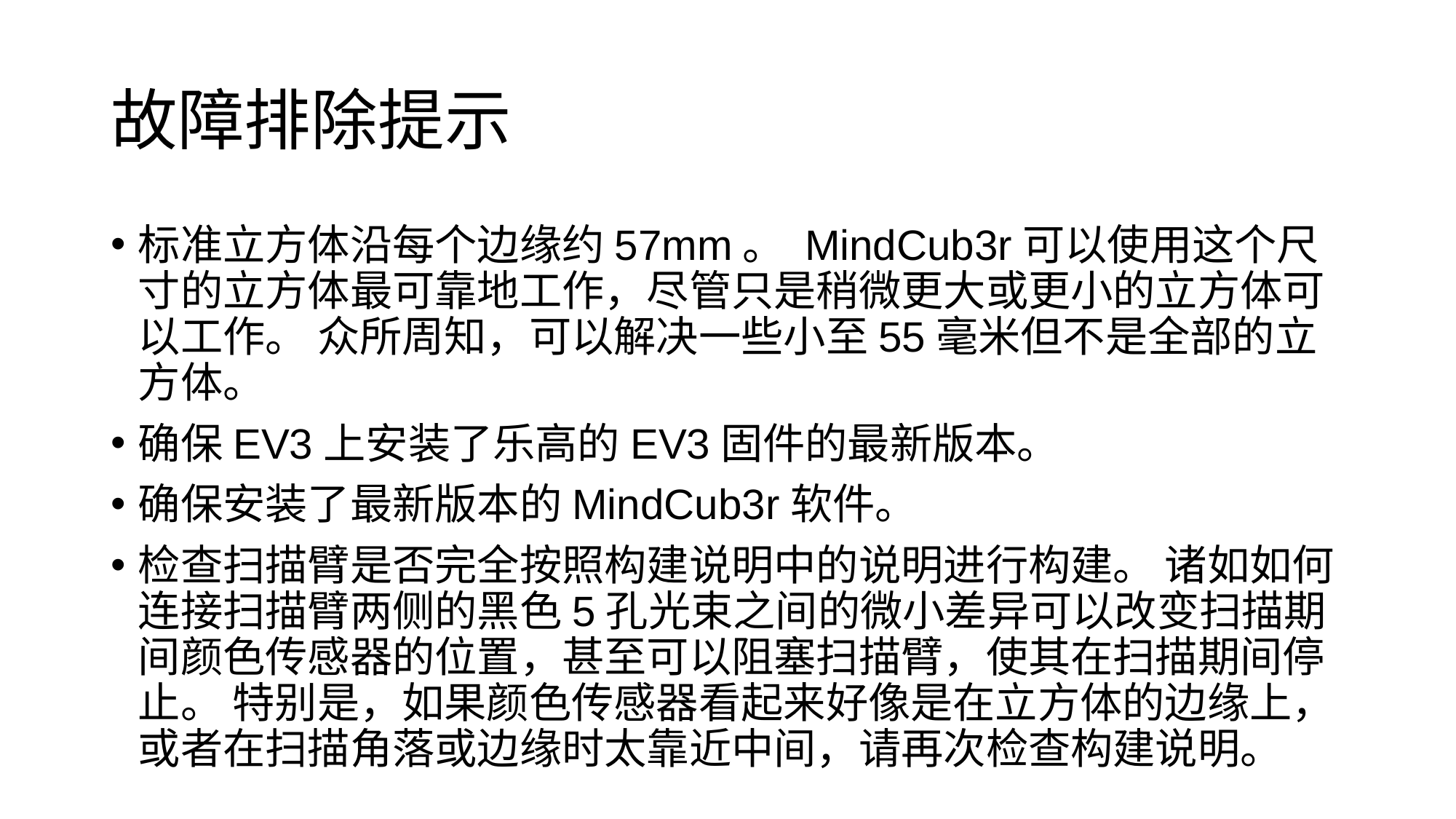

# 故障排除提示
标准立方体沿每个边缘约57mm。 MindCub3r可以使用这个尺寸的立方体最可靠地工作，尽管只是稍微更大或更小的立方体可以工作。 众所周知，可以解决一些小至55毫米但不是全部的立方体。
确保EV3上安装了乐高的EV3固件的最新版本。
确保安装了最新版本的MindCub3r软件。
检查扫描臂是否完全按照构建说明中的说明进行构建。 诸如如何连接扫描臂两侧的黑色5孔光束之间的微小差异可以改变扫描期间颜色传感器的位置，甚至可以阻塞扫描臂，使其在扫描期间停止。 特别是，如果颜色传感器看起来好像是在立方体的边缘上，或者在扫描角落或边缘时太靠近中间，请再次检查构建说明。